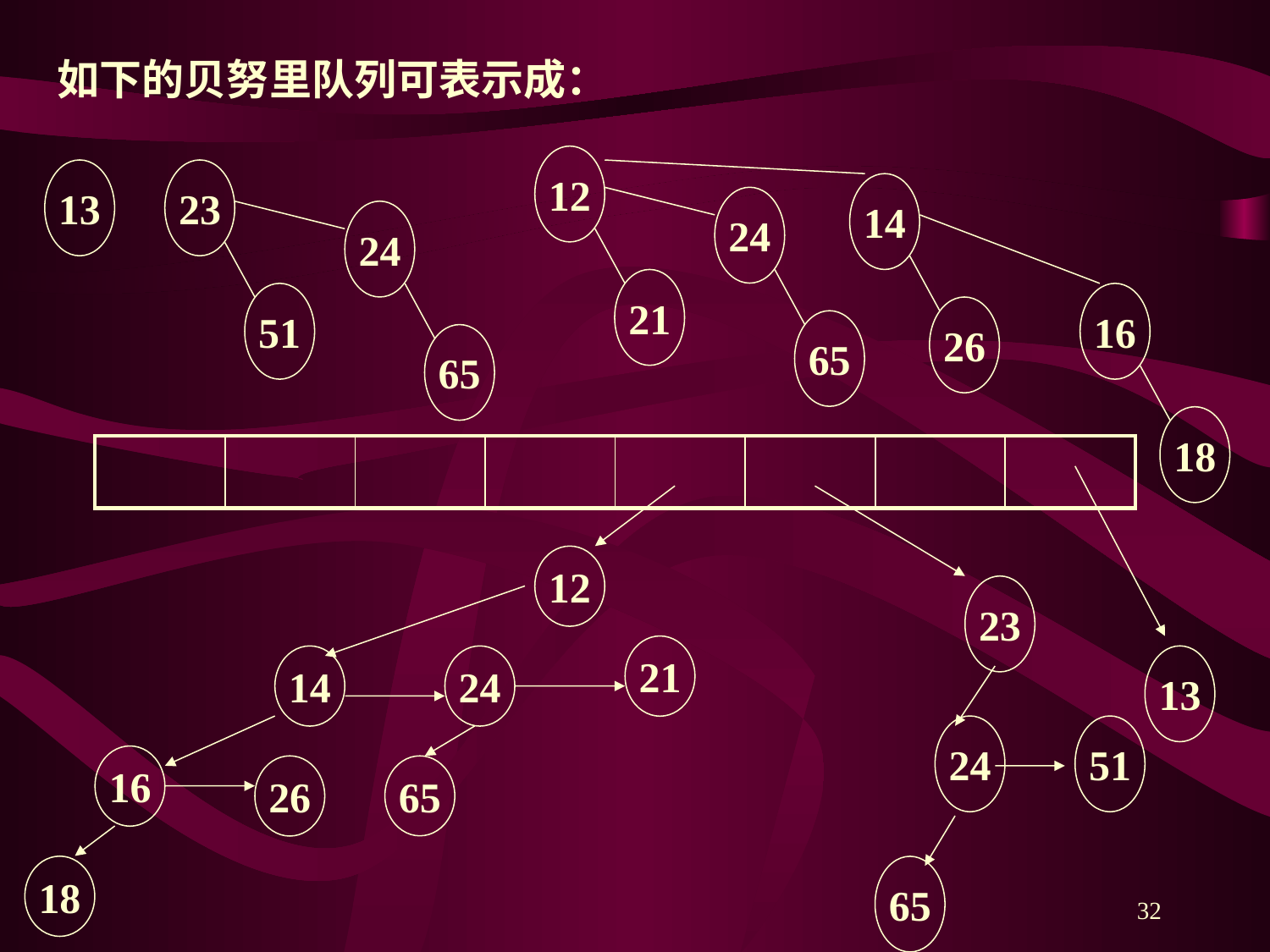

如下的贝努里队列可表示成：
12
13
23

24

51

65

14

24

21

16
26
65

18
|  |  |  |  |  |  |  |  |
| --- | --- | --- | --- | --- | --- | --- | --- |

12
23

21
14
24
13

24
51

16
26
65

18
65
32